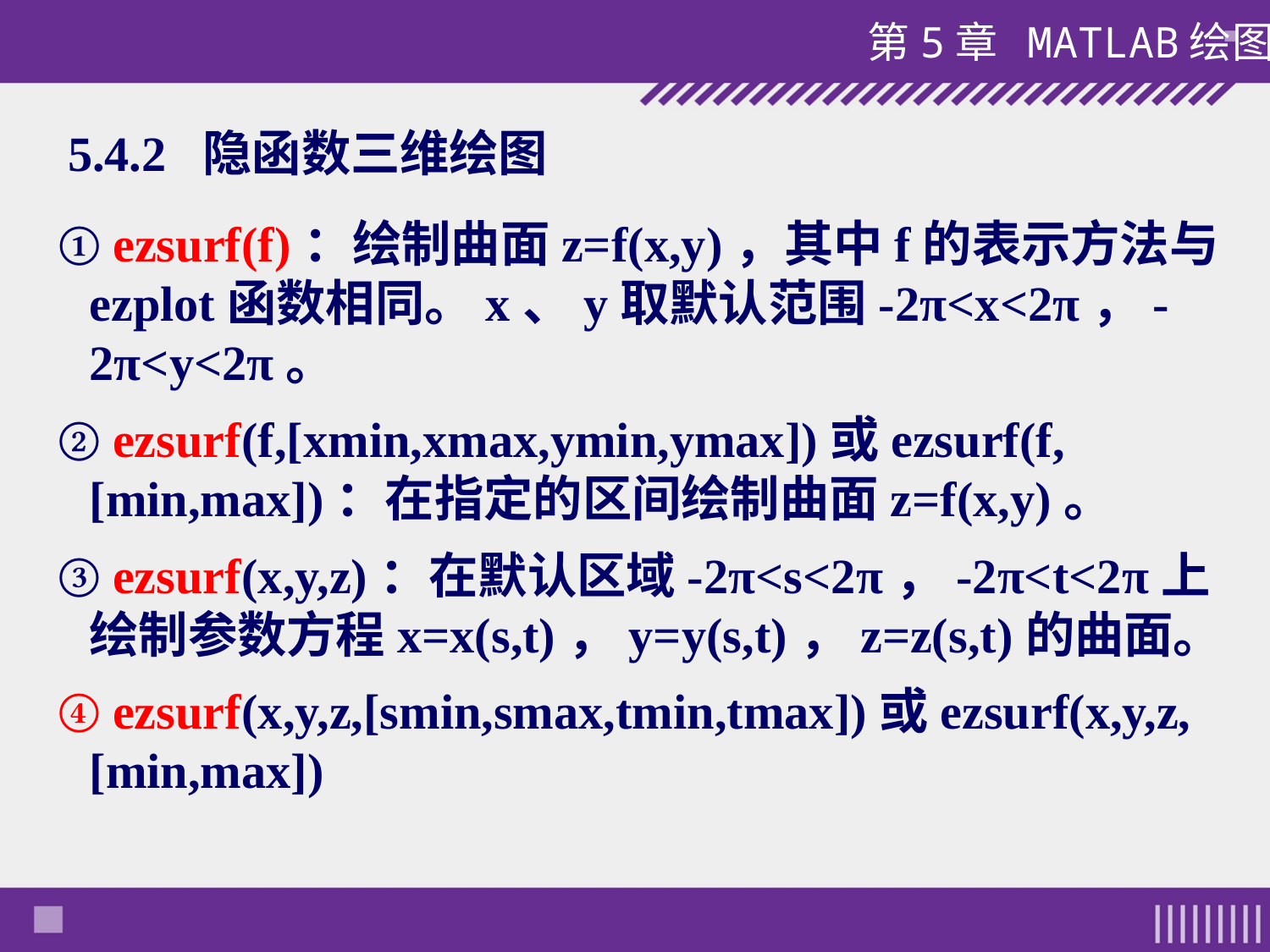

# 5.4.2  隐函数三维绘图
① ezsurf(f)：绘制曲面z=f(x,y)，其中f的表示方法与ezplot函数相同。x、y取默认范围-2π<x<2π，-2π<y<2π。
② ezsurf(f,[xmin,xmax,ymin,ymax])或ezsurf(f,[min,max])：在指定的区间绘制曲面z=f(x,y)。
③ ezsurf(x,y,z)：在默认区域-2π<s<2π，-2π<t<2π上绘制参数方程x=x(s,t)，y=y(s,t)，z=z(s,t)的曲面。
④ ezsurf(x,y,z,[smin,smax,tmin,tmax])或ezsurf(x,y,z,[min,max])